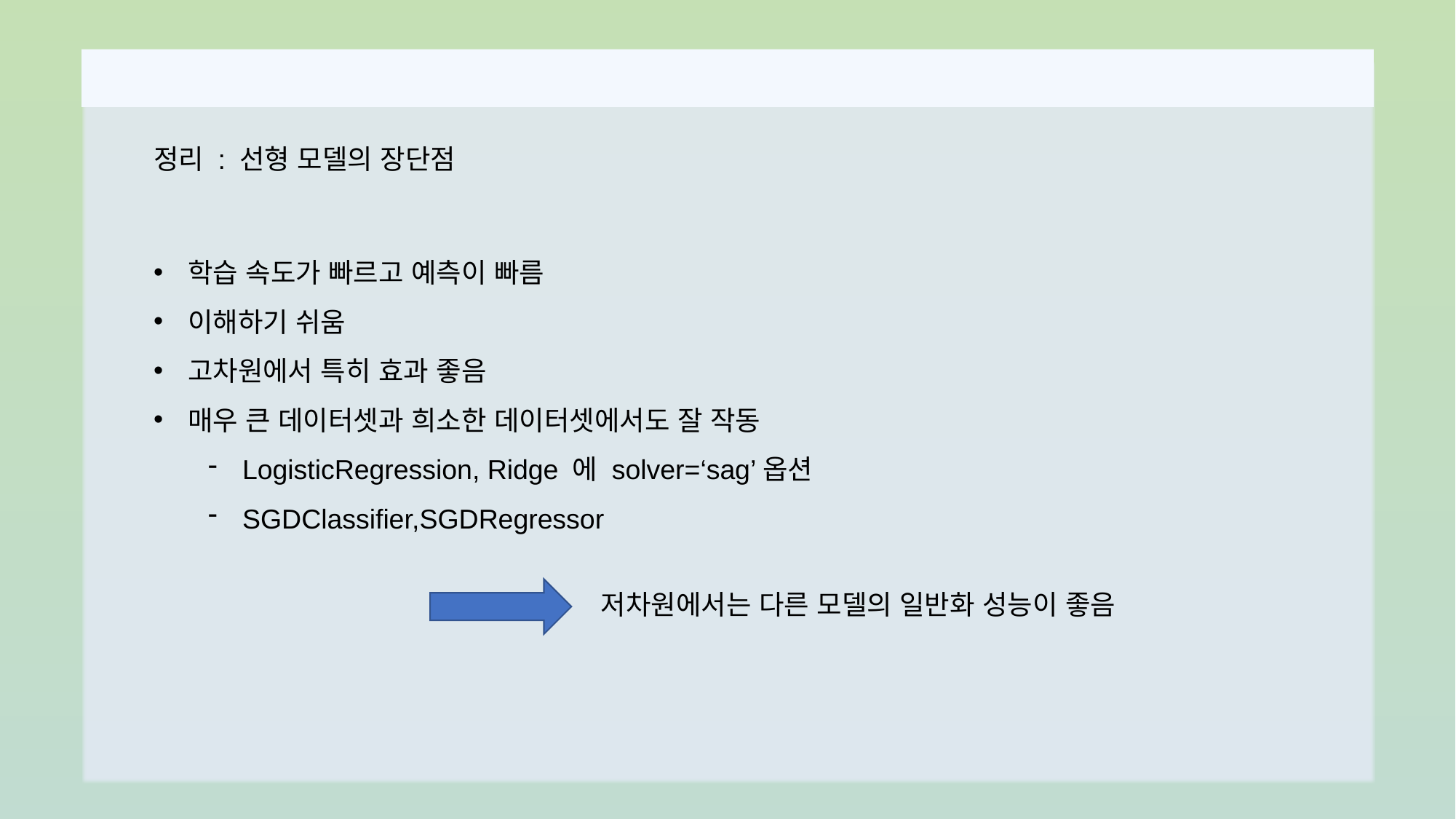

정리 : 선형 모델의 장단점

학습 속도가 빠르고 예측이 빠름
이해하기 쉬움
고차원에서 특히 효과 좋음
매우 큰 데이터셋과 희소한 데이터셋에서도 잘 작동
LogisticRegression, Ridge 에 solver=‘sag’옵션
SGDClassifier,SGDRegressor

저차원에서는 다른 모델의 일반화 성능이 좋음